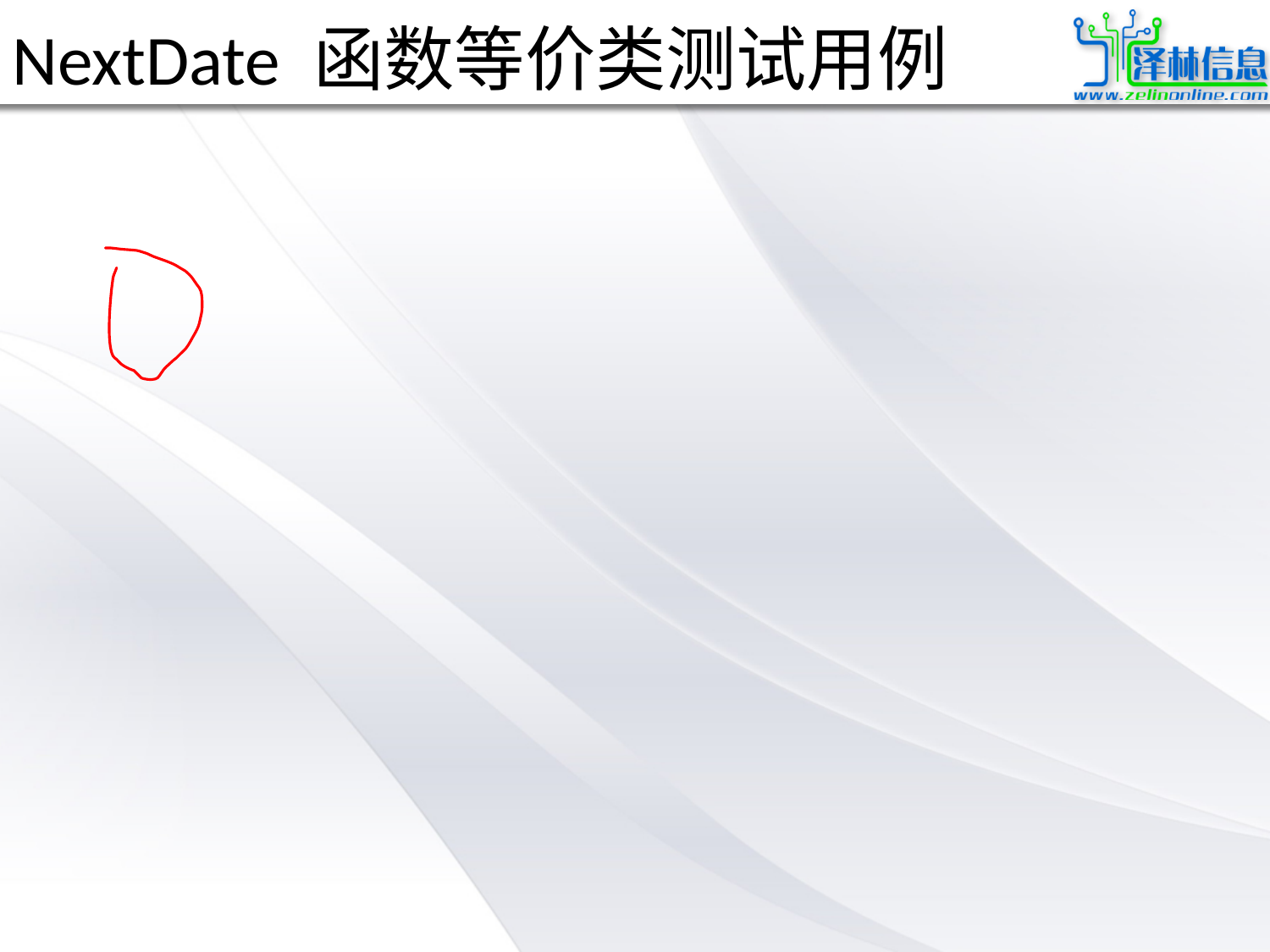

# NextDate 函数等价类测试用例
有效等价类为：
M1＝{月份：1≤月份≤12}
D1＝{日期：1≤日期≤31}
Y1＝{年：1812≤年≤2012}

若条件（ 1 ） ~ （ 3 ）中任何一个条件失效，则 NextDate 函数都会产生一个输出，指明相应的变量超出取值范围，比如 “month 的值不在 1-12 范围当中 ” 。显然还存在着大量的 year 、 month 、 day 的无效组合， NextDate 函数将这些组合作统一的输出： “ 无效输入日期 ” 。其无效等价类为：
M2＝{月份：月份<1}
M3＝{月份：月份>12}
D2＝{日期：日期<1}
D3＝{日期：日期>31}
Y2＝{年：年<1812}
Y3＝{年：年>2012}